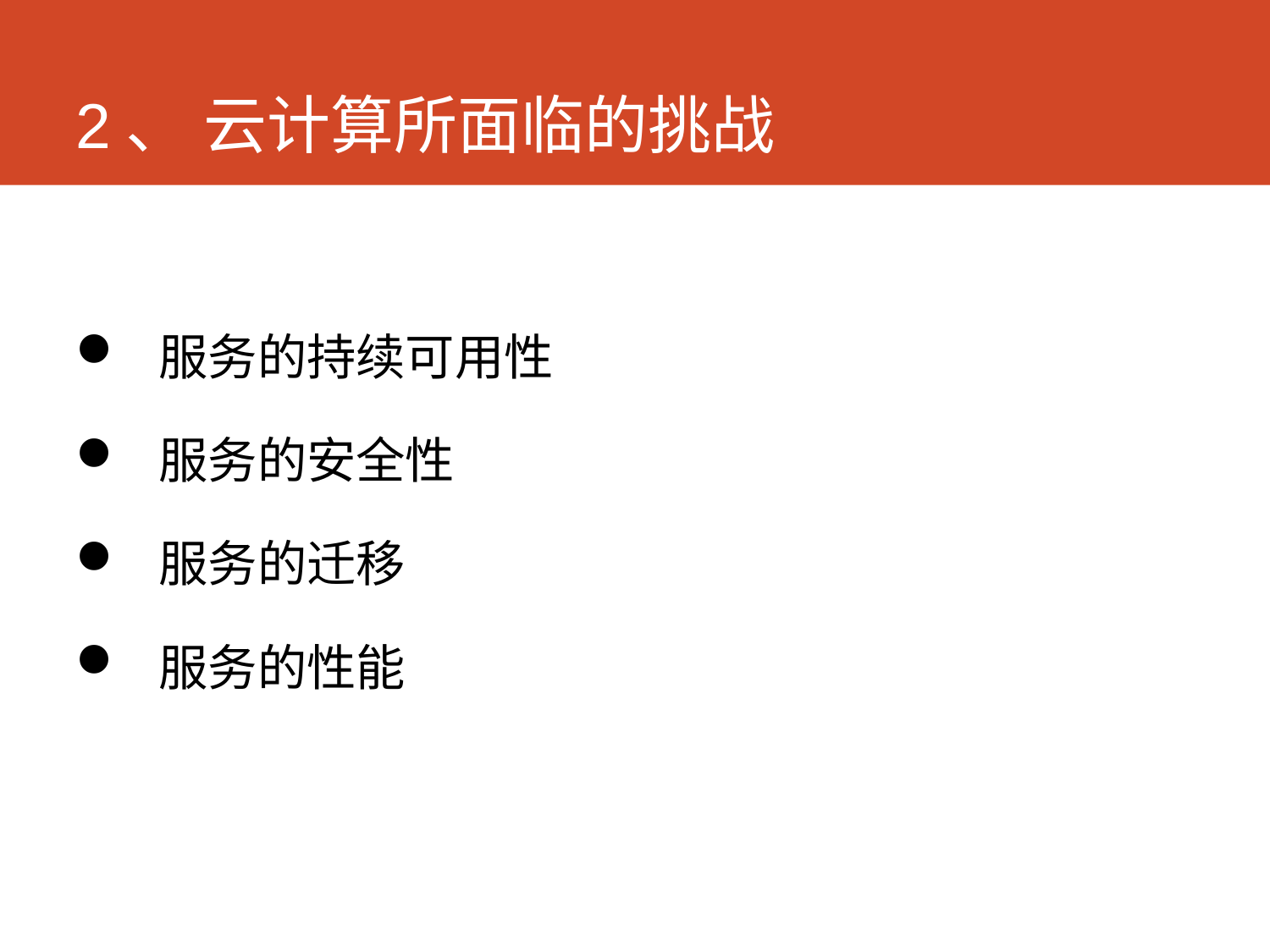

# 2、 云计算所面临的挑战

  服务的持续可用性
  服务的安全性
  服务的迁移
  服务的性能